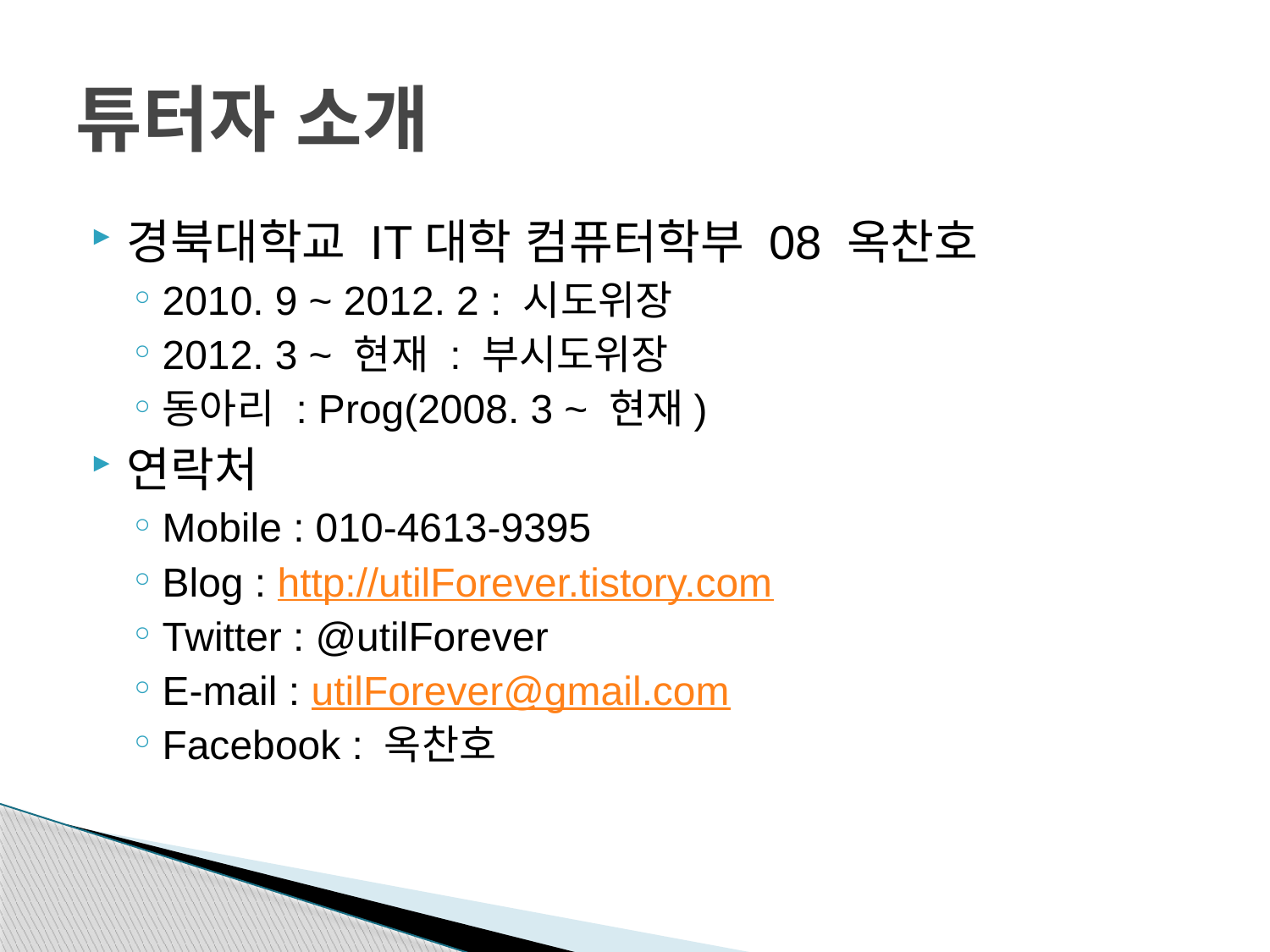

# 튜터자 소개
경북대학교 IT대학 컴퓨터학부 08 옥찬호
2010. 9 ~ 2012. 2 : 시도위장
2012. 3 ~ 현재 : 부시도위장
동아리 : Prog(2008. 3 ~ 현재)
연락처
Mobile : 010-4613-9395
Blog : http://utilForever.tistory.com
Twitter : @utilForever
E-mail : utilForever@gmail.com
Facebook : 옥찬호